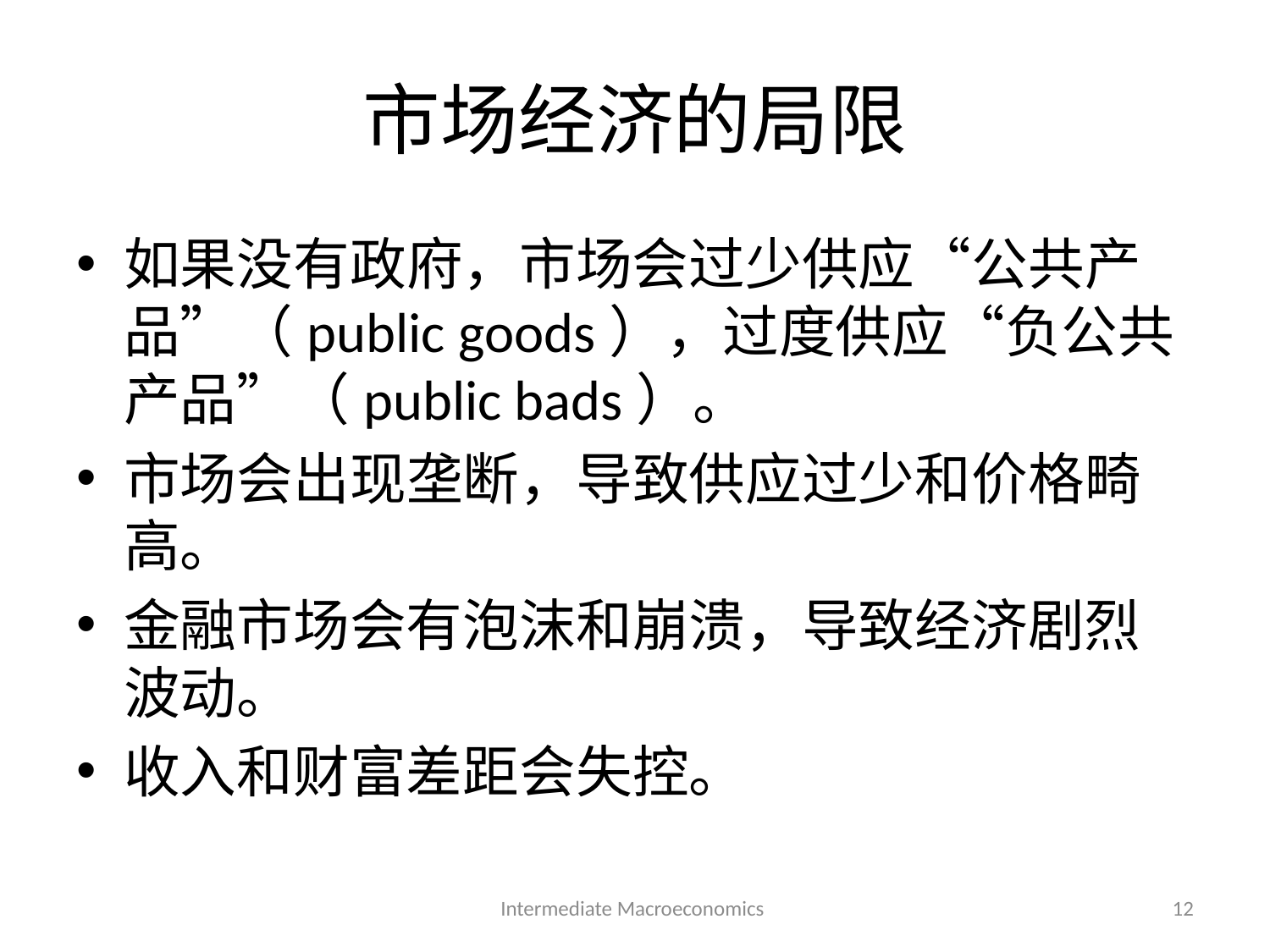

# 市场经济的局限
如果没有政府，市场会过少供应“公共产品”（public goods），过度供应“负公共产品”（public bads）。
市场会出现垄断，导致供应过少和价格畸高。
金融市场会有泡沫和崩溃，导致经济剧烈波动。
收入和财富差距会失控。
Intermediate Macroeconomics
12